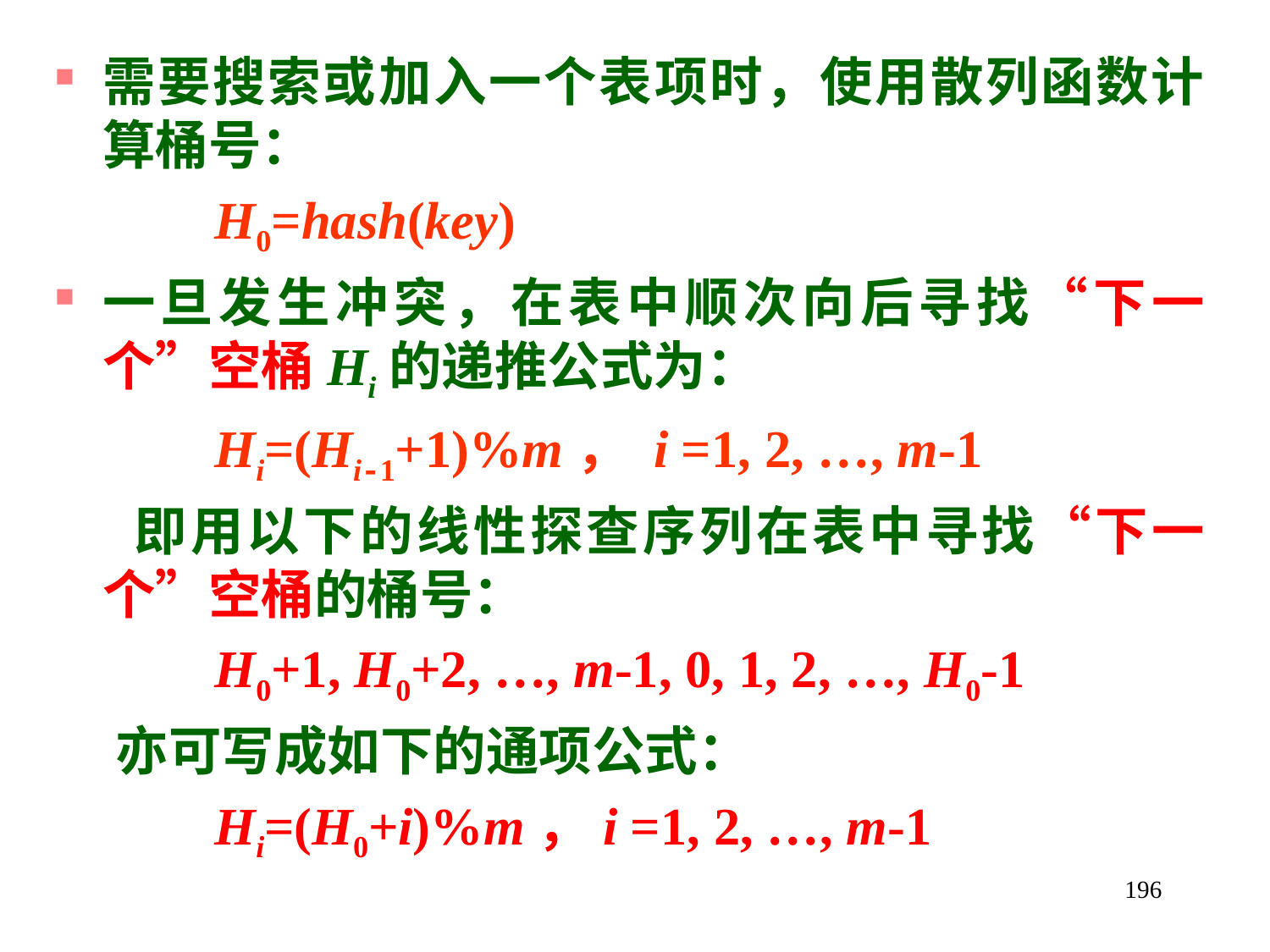

需要搜索或加入一个表项时，使用散列函数计算桶号：
            H0=hash(key)
一旦发生冲突，在表中顺次向后寻找“下一个”空桶Hi的递推公式为：
            Hi=(Hi-1+1)%m， i =1, 2, …, m-1
    即用以下的线性探查序列在表中寻找“下一个”空桶的桶号：
            H0+1, H0+2, …, m-1, 0, 1, 2, …, H0-1
    亦可写成如下的通项公式：
            Hi=(H0+i)%m，i =1, 2, …, m-1
196